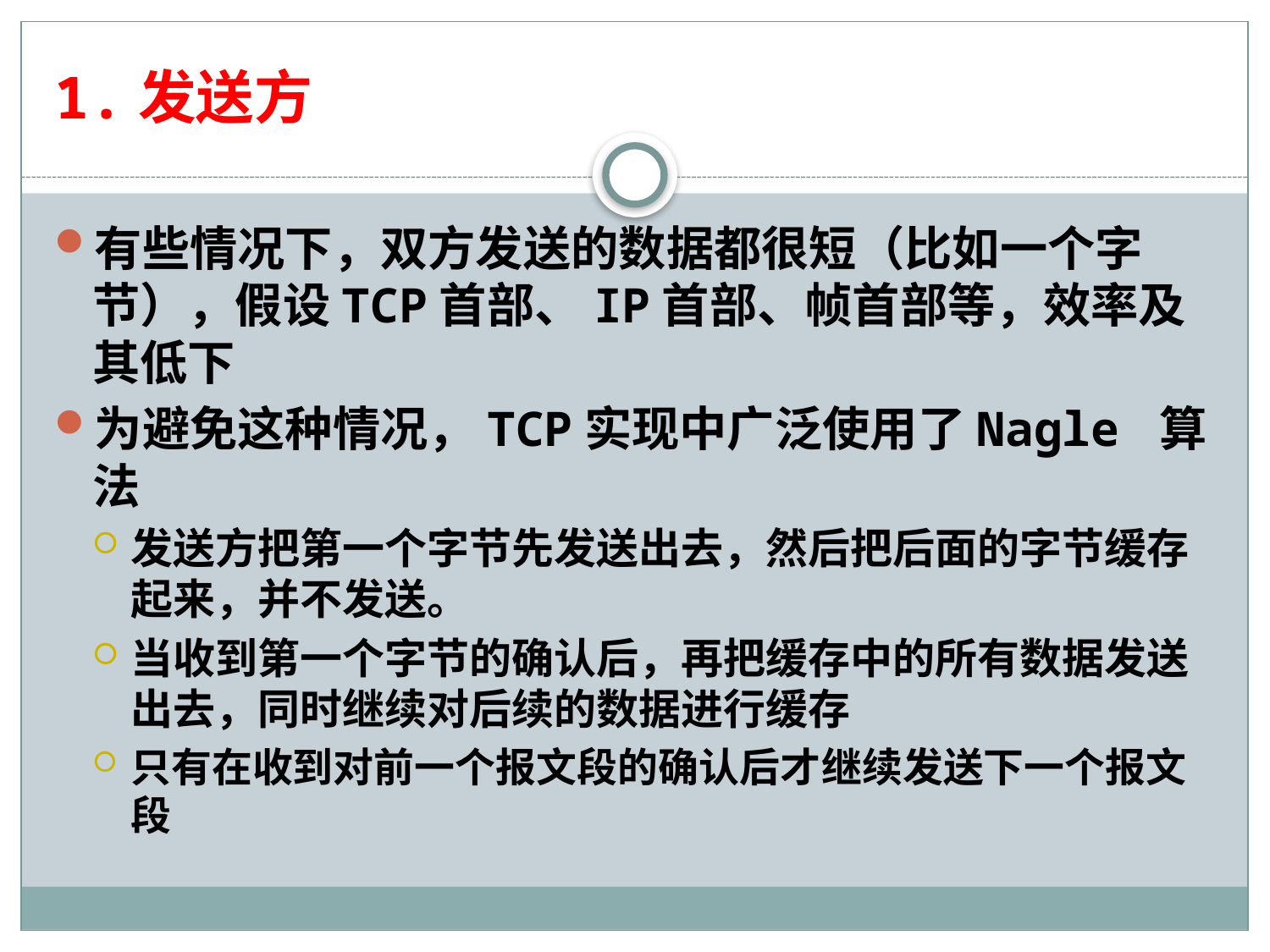

# 1.发送方
有些情况下，双方发送的数据都很短（比如一个字节），假设TCP首部、IP首部、帧首部等，效率及其低下
为避免这种情况，TCP实现中广泛使用了Nagle 算法
发送方把第一个字节先发送出去，然后把后面的字节缓存起来，并不发送。
当收到第一个字节的确认后，再把缓存中的所有数据发送出去，同时继续对后续的数据进行缓存
只有在收到对前一个报文段的确认后才继续发送下一个报文段